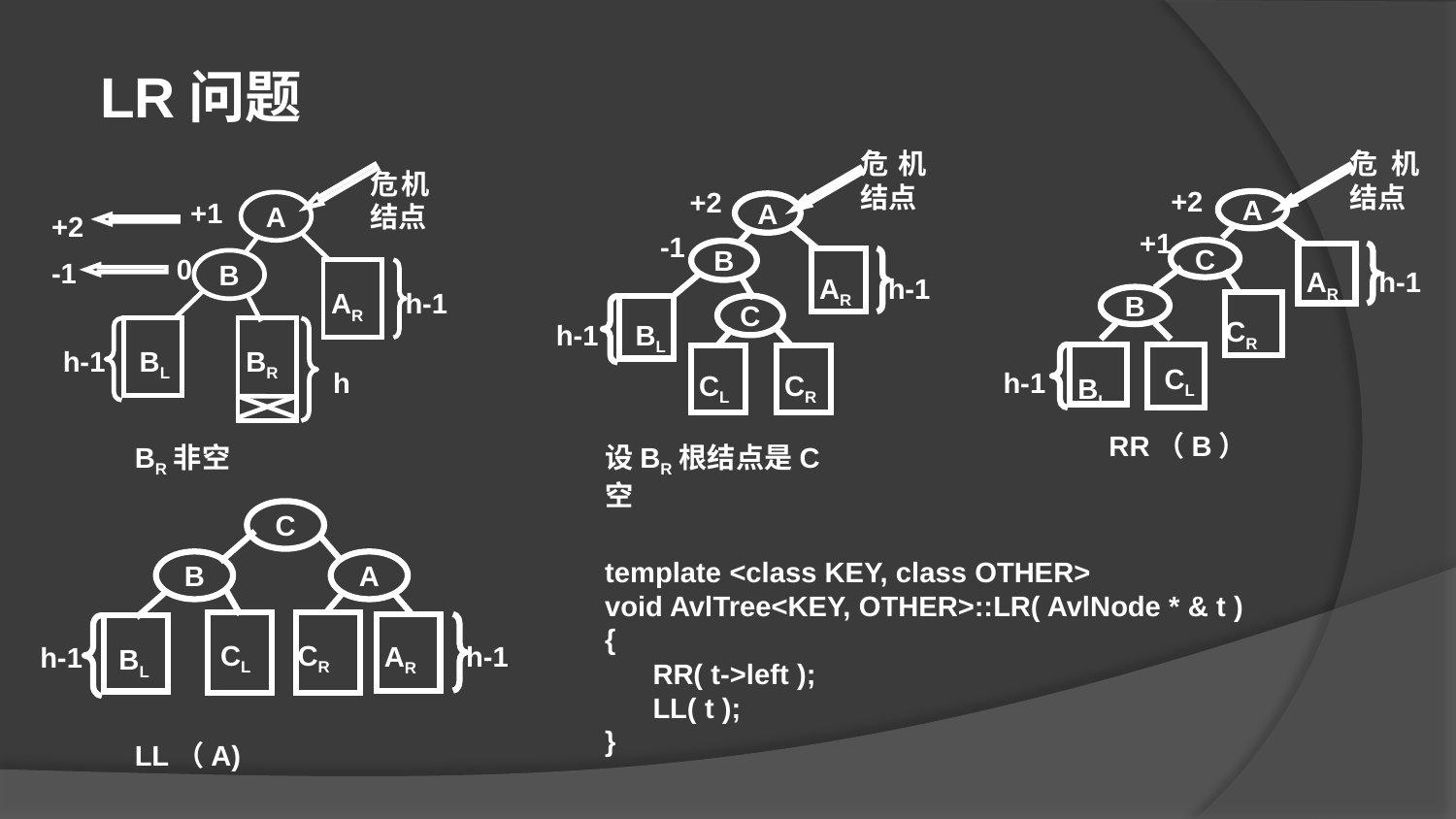

LR问题

危机结点
+2

A
-1

B

 AR
h-1

C
h-1
  BL

 CL
 CR
危机结点

+2

A
+1

C

 AR
h-1

B

 CR

 CL
h-1
  BL
危机结点

A

-1
B

 AR
h-1

h-1
  BL
 BR
h

+1
+2

0

RR（B）
BR非空
设BR根结点是C空
C

B
A

 CL
 CR
 AR
h-1
h-1
  BL
template <class KEY, class OTHER>
void AvlTree<KEY, OTHER>::LR( AvlNode * & t )
{
      RR( t->left );
      LL( t );
}
LL（A)